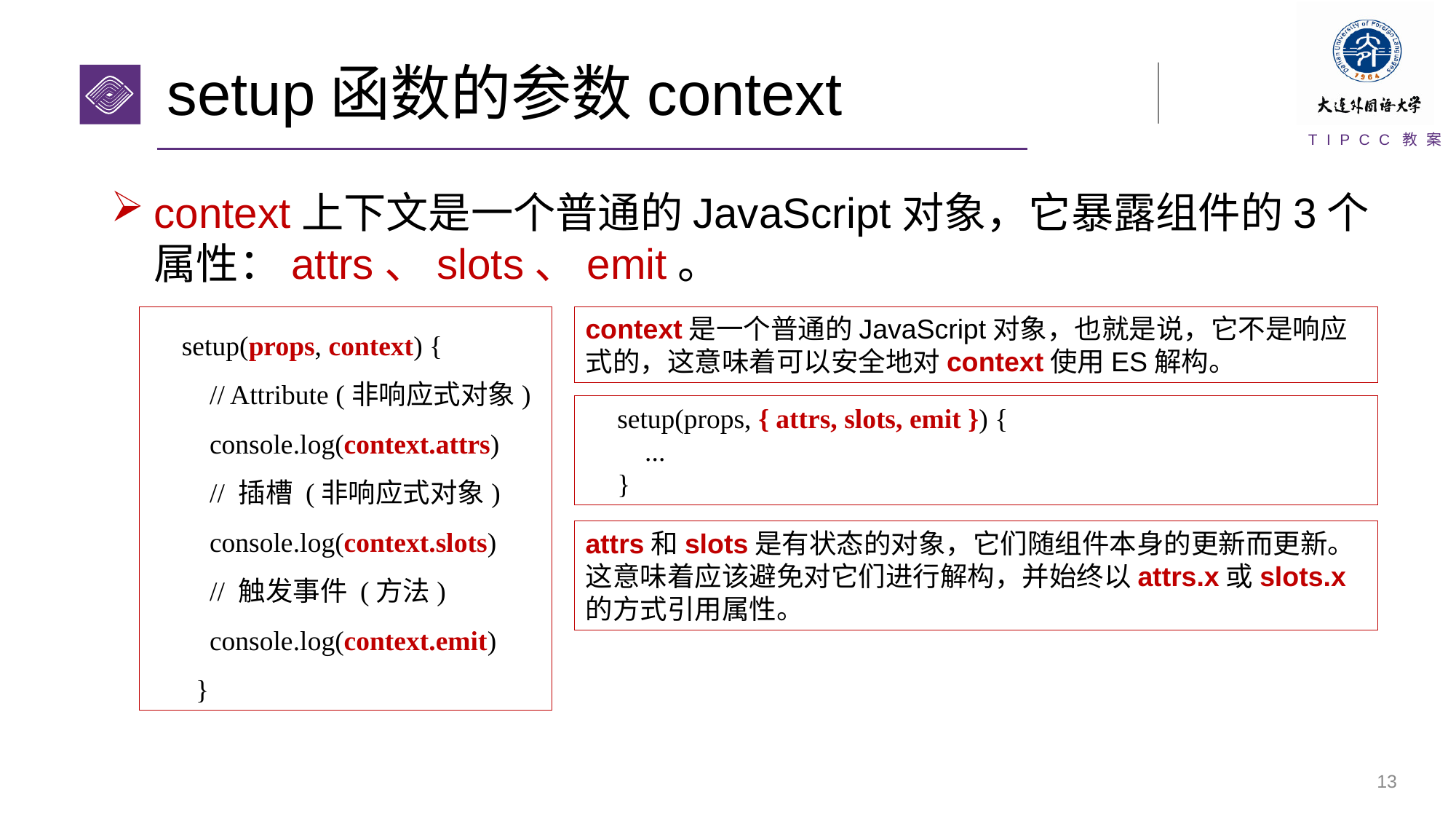

# setup函数的参数context
context上下文是一个普通的JavaScript对象，它暴露组件的3个属性：attrs、slots、emit。
setup(props, context) {
    // Attribute (非响应式对象)
    console.log(context.attrs)
    // 插槽 (非响应式对象)
    console.log(context.slots)
    // 触发事件 (方法)
    console.log(context.emit)
  }
context是一个普通的JavaScript对象，也就是说，它不是响应式的，这意味着可以安全地对context使用ES解构。
setup(props, { attrs, slots, emit }) {
    ...
}
attrs和slots是有状态的对象，它们随组件本身的更新而更新。这意味着应该避免对它们进行解构，并始终以attrs.x或slots.x的方式引用属性。
13